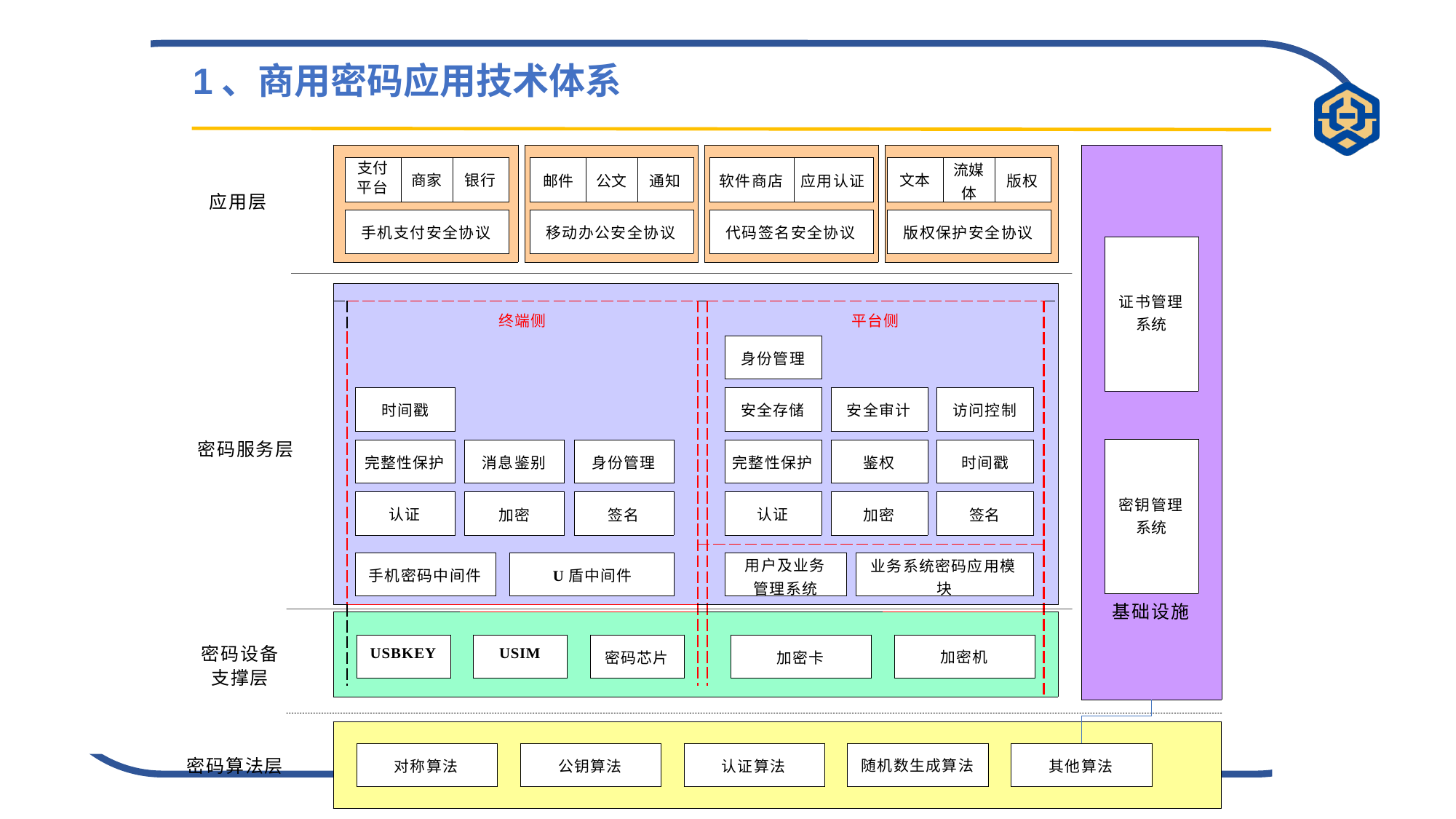

1、商用密码应用技术体系

|  |
| --- |
|  |
| --- |
|  |
| --- |
|  |
| --- |
| 基础设施 |
| --- |
| 支付 平台 | 商家 | 银行 |
| --- | --- | --- |
| 邮件 | 公文 | 通知 |
| --- | --- | --- |
| 软件商店 | 应用认证 |
| --- | --- |
| 文本 | 流媒 体 | 版权 |
| --- | --- | --- |

应用层

密码服务层

密码设备
支撑层
| 手机支付安全协议 |
| --- |
| 移动办公安全协议 |
| --- |
| 代码签名安全协议 |
| --- |
| 版权保护安全协议 |
| --- |
| 证书管理 系统 |
| --- |

|  |  |  |  |  |  |  |  |
| --- | --- | --- | --- | --- | --- | --- | --- |
|  | 终端侧 |  |  | 平台侧 |  |  |  |
|  |  |  |  |  |  |  |  |
|  |  |  |  |  |  |  |  |
|  |  |  |  |  |  |  |  |
|  |  |  |  |  |  |  |  |
|  |  |  |  |  |  |  |  |
| 身份管理 |
| --- |
| 时间戳 |
| --- |
| 安全存储 |
| --- |
| 安全审计 |
| --- |
| 访问控制 |
| --- |
| 密钥管理 系统 |
| --- |
| 完整性保护 |
| --- |
| 消息鉴别 |
| --- |
| 身份管理 |
| --- |
| 完整性保护 |
| --- |
| 鉴权 |
| --- |
| 时间戳 |
| --- |
| 认证 |
| --- |
| 加密 |
| --- |
| 签名 |
| --- |
| 认证 |
| --- |
| 加密 |
| --- |
| 签名 |
| --- |
| 手机密码中间件 |
| --- |
| U盾中间件 |
| --- |
| 用户及业务 管理系统 |
| --- |
| 业务系统密码应用模 块 |
| --- |

| USBKEY |
| --- |
| USIM |
| --- |
| 密码芯片 |
| --- |
| 加密卡 |
| --- |
| 加密机 |
| --- |

| 对称算法 |
| --- |
| 公钥算法 |
| --- |
| 认证算法 |
| --- |
| 随机数生成算法 |
| --- |
| 其他算法 |
| --- |

密码算法层